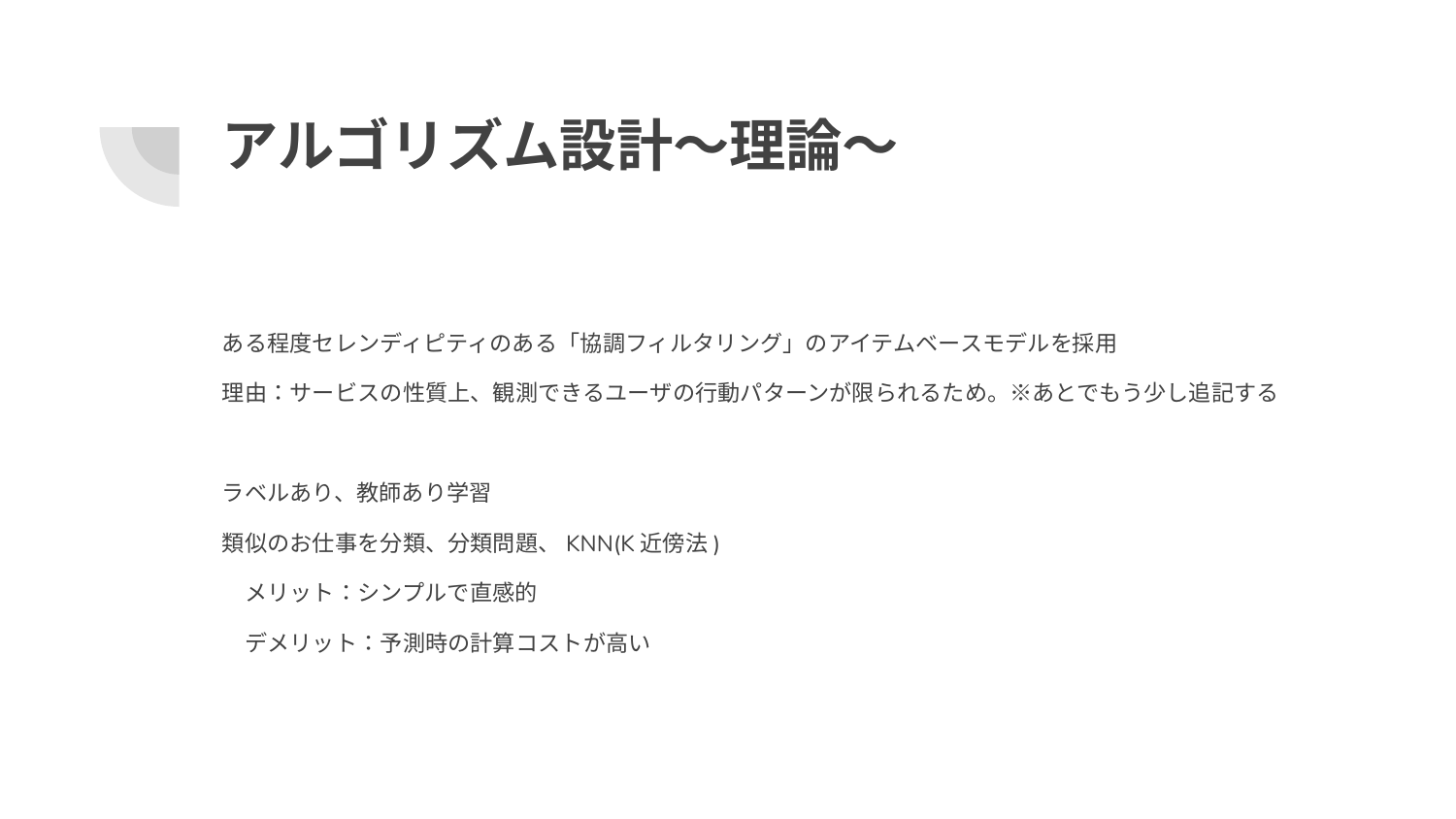

# アルゴリズム設計〜理論〜
ある程度セレンディピティのある「協調フィルタリング」のアイテムベースモデルを採用
理由：サービスの性質上、観測できるユーザの行動パターンが限られるため。※あとでもう少し追記する

ラベルあり、教師あり学習
類似のお仕事を分類、分類問題、KNN(K近傍法)
　メリット：シンプルで直感的
　デメリット：予測時の計算コストが高い